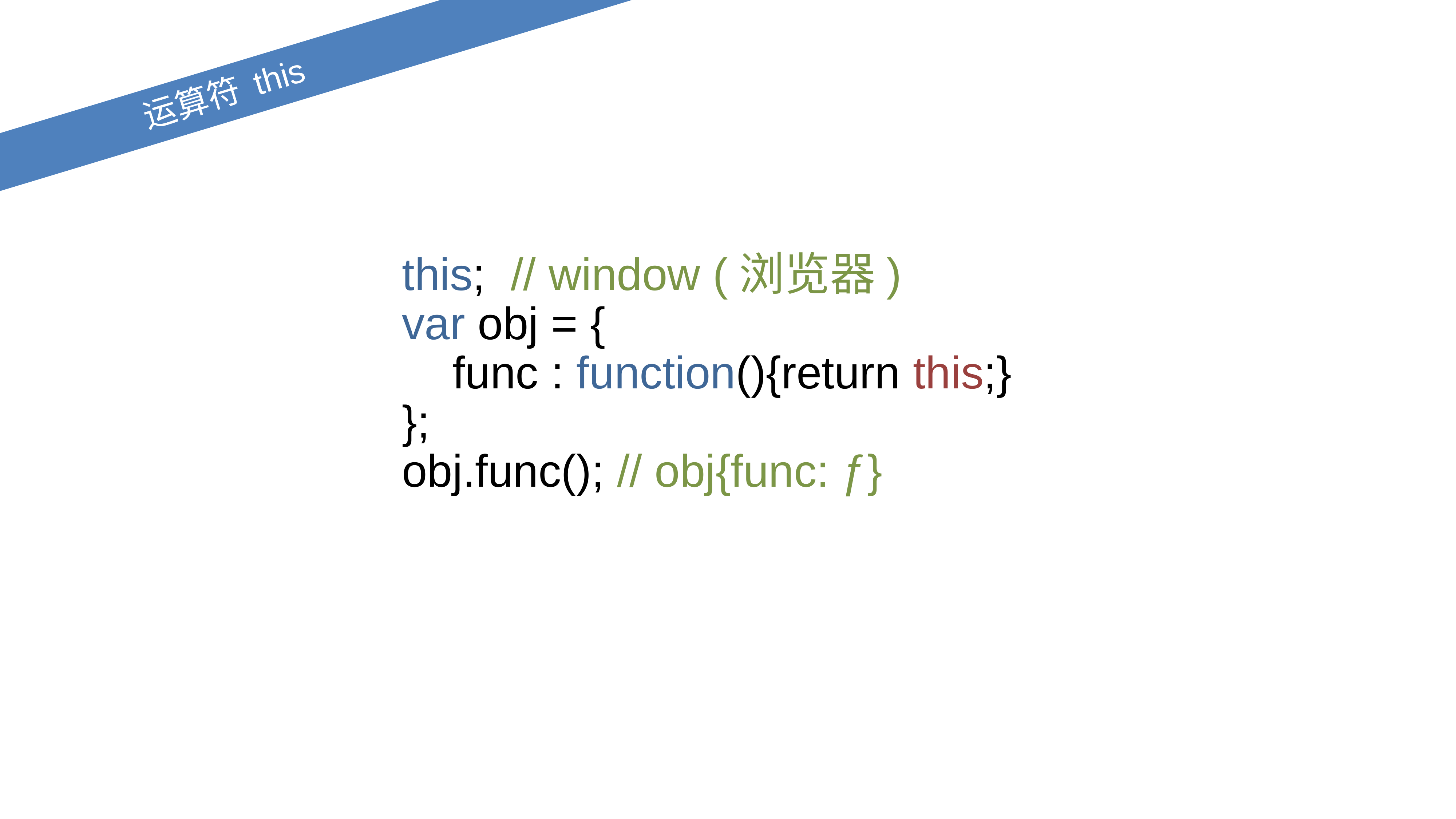

运算符 this
this;  // window (浏览器)
var obj = {
    func : function(){return this;}
};
obj.func(); // obj{func: ƒ}
20